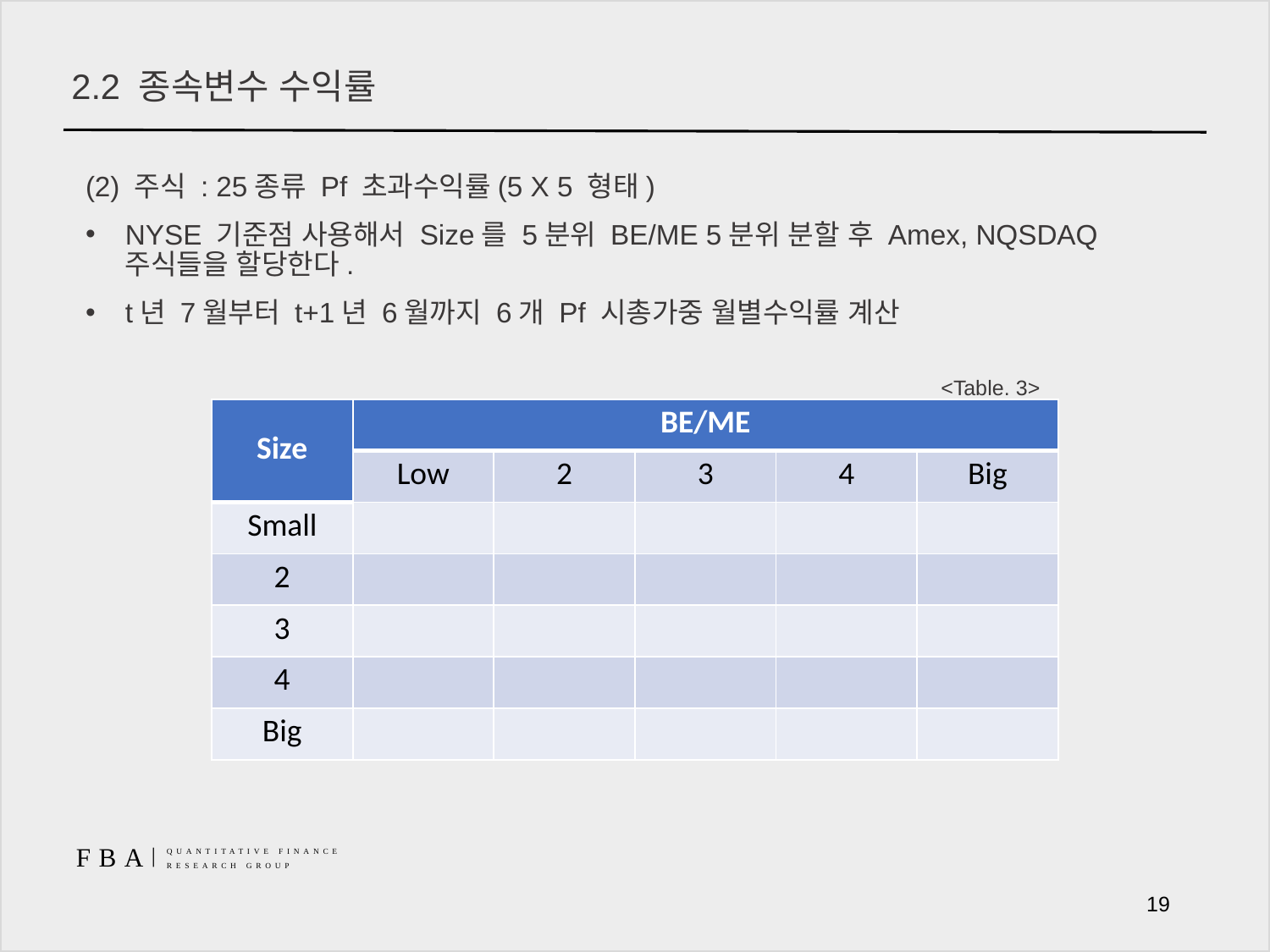

# 2.2 종속변수 수익률
(2) 주식 : 25종류 Pf 초과수익률(5 X 5 형태)
NYSE 기준점 사용해서 Size를 5분위 BE/ME 5분위 분할 후 Amex, NQSDAQ 주식들을 할당한다.
t년 7월부터 t+1년 6월까지 6개 Pf 시총가중 월별수익률 계산
<Table. 3>
| Size | BE/ME |  |  |  |  |
| --- | --- | --- | --- | --- | --- |
|  | Low | 2 | 3 | 4 | Big |
| Small |  |  |  |  |  |
| 2 |  |  |  |  |  |
| 3 |  |  |  |  |  |
| 4 |  |  |  |  |  |
| Big |  |  |  |  |  |
19